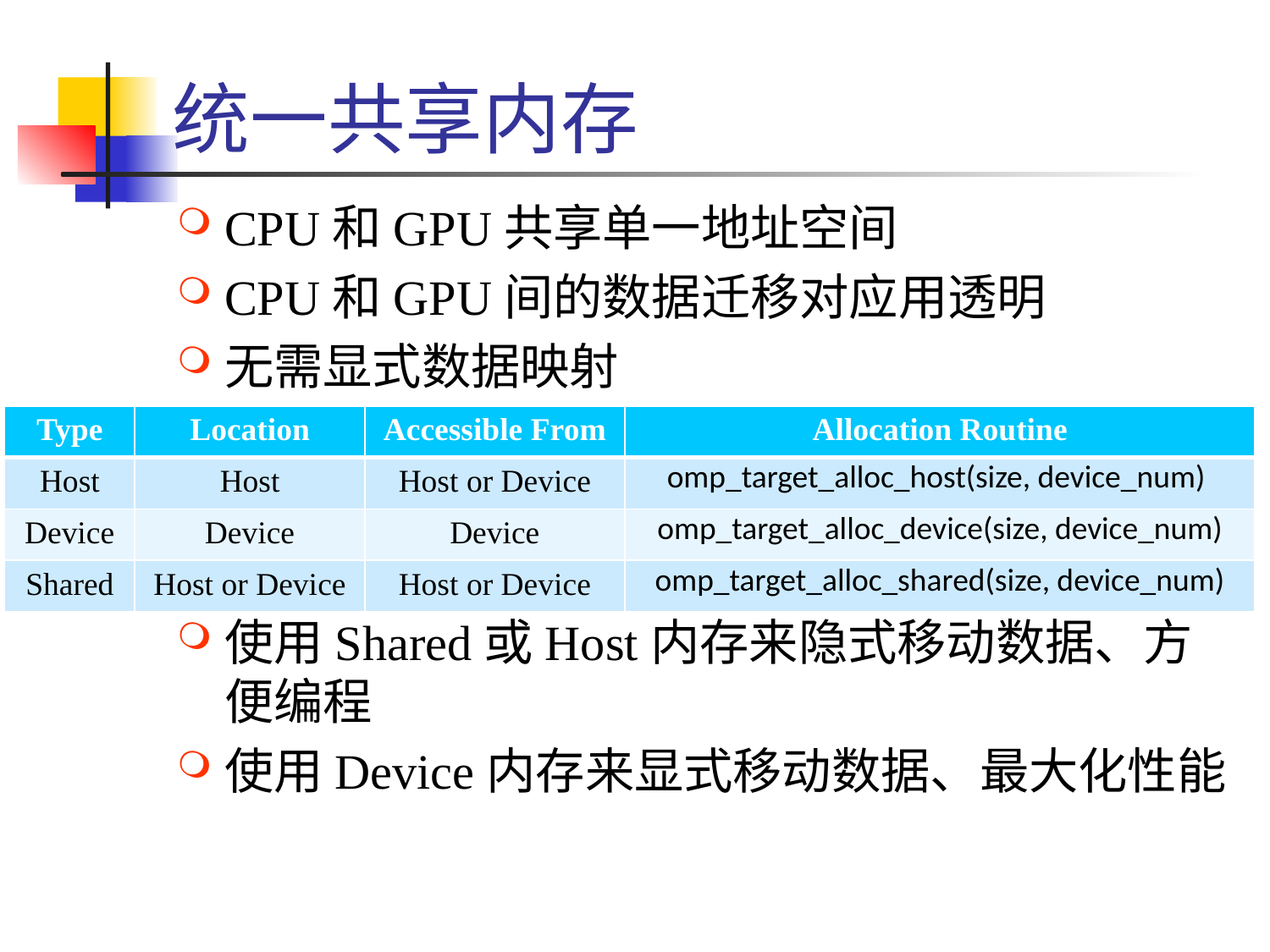

# 统一共享内存
CPU和GPU共享单一地址空间
CPU和GPU间的数据迁移对应用透明
无需显式数据映射

使用Shared或Host内存来隐式移动数据、方便编程
使用Device内存来显式移动数据、最大化性能
| Type | Location | Accessible From | Allocation Routine |
| --- | --- | --- | --- |
| Host | Host | Host or Device | omp\_target\_alloc\_host(size, device\_num) |
| Device | Device | Device | omp\_target\_alloc\_device(size, device\_num) |
| Shared | Host or Device | Host or Device | omp\_target\_alloc\_shared(size, device\_num) |